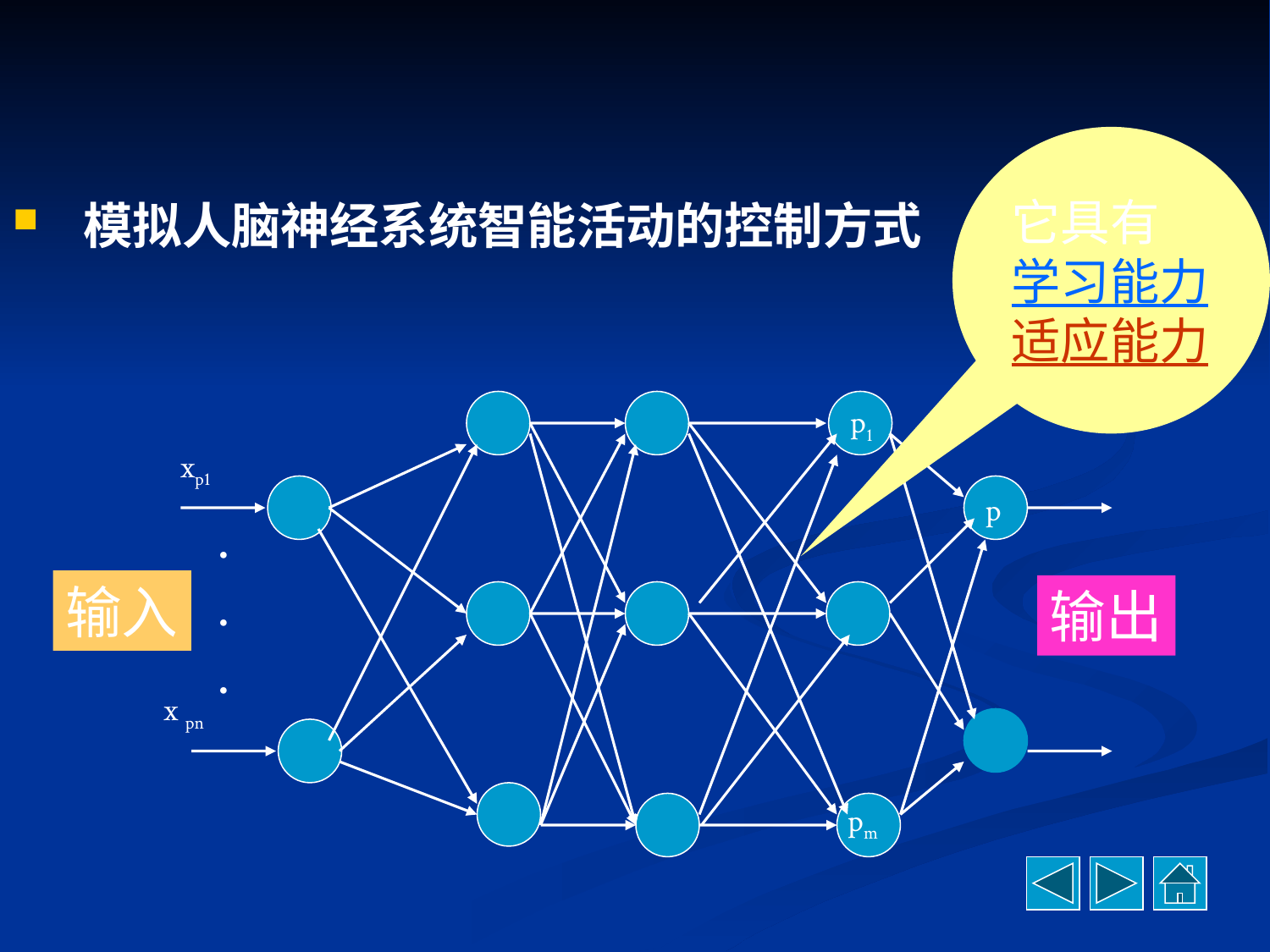

它具有　学习能力适应能力
 模拟人脑神经系统智能活动的控制方式

p1

xp1

p

·
·
·

x pn

pm

输入
输出